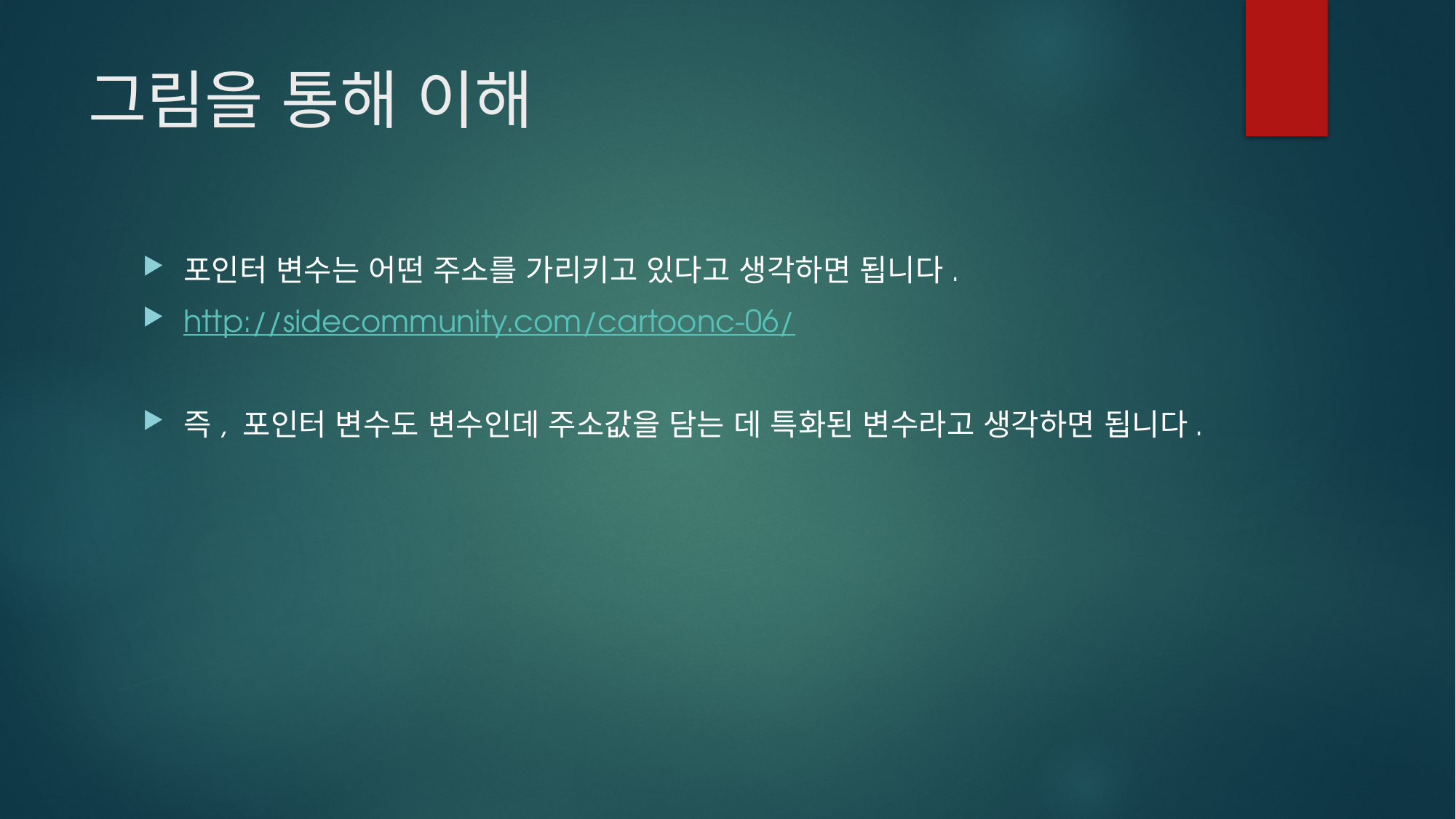

# 그림을 통해 이해
포인터 변수는 어떤 주소를 가리키고 있다고 생각하면 됩니다.
http://sidecommunity.com/cartoonc-06/

즉, 포인터 변수도 변수인데 주소값을 담는 데 특화된 변수라고 생각하면 됩니다.